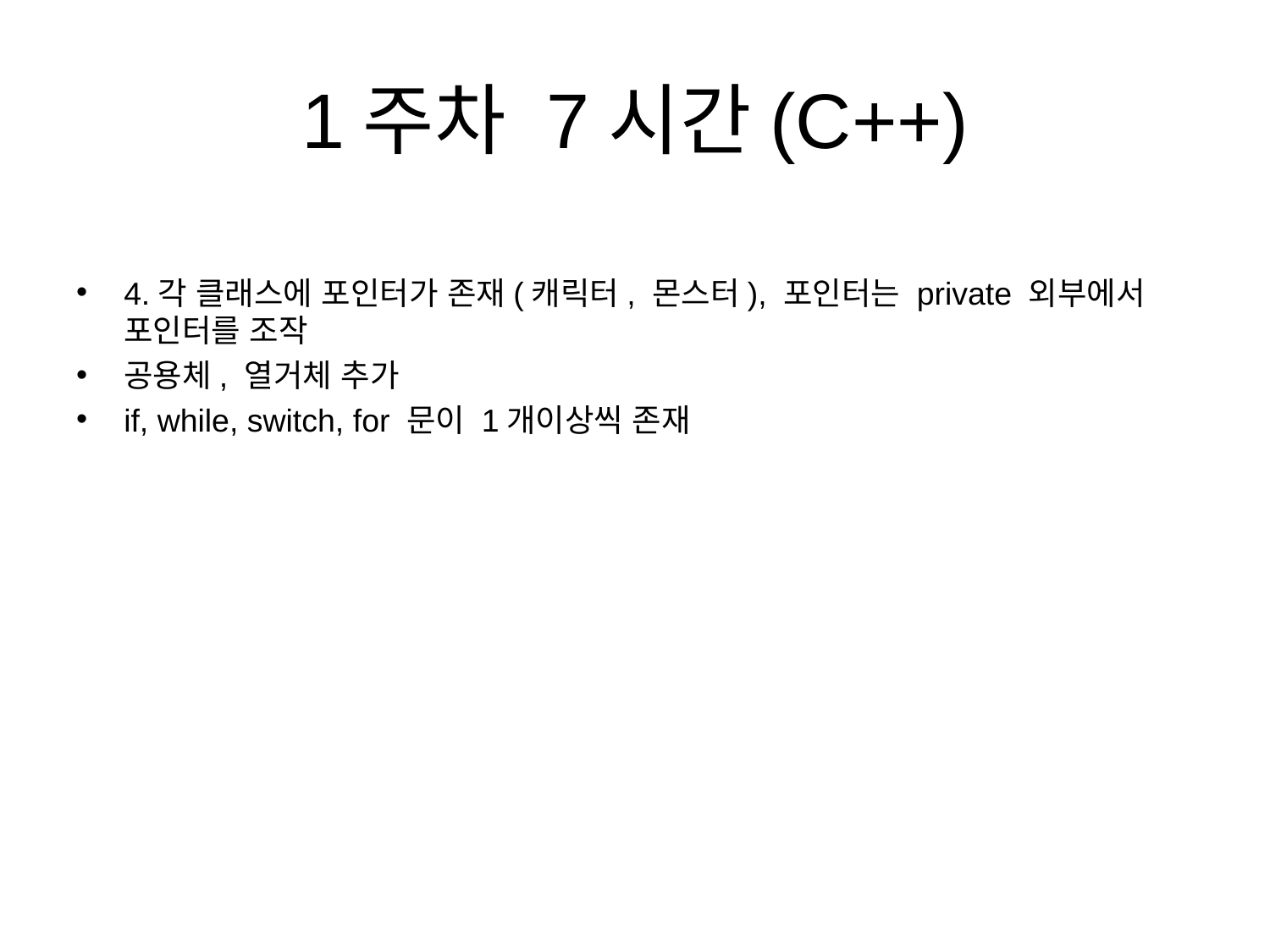

# 1주차 7시간(C++)

4.각 클래스에 포인터가 존재(캐릭터, 몬스터), 포인터는 private 외부에서 포인터를 조작
공용체, 열거체 추가
if, while, switch, for 문이 1개이상씩 존재